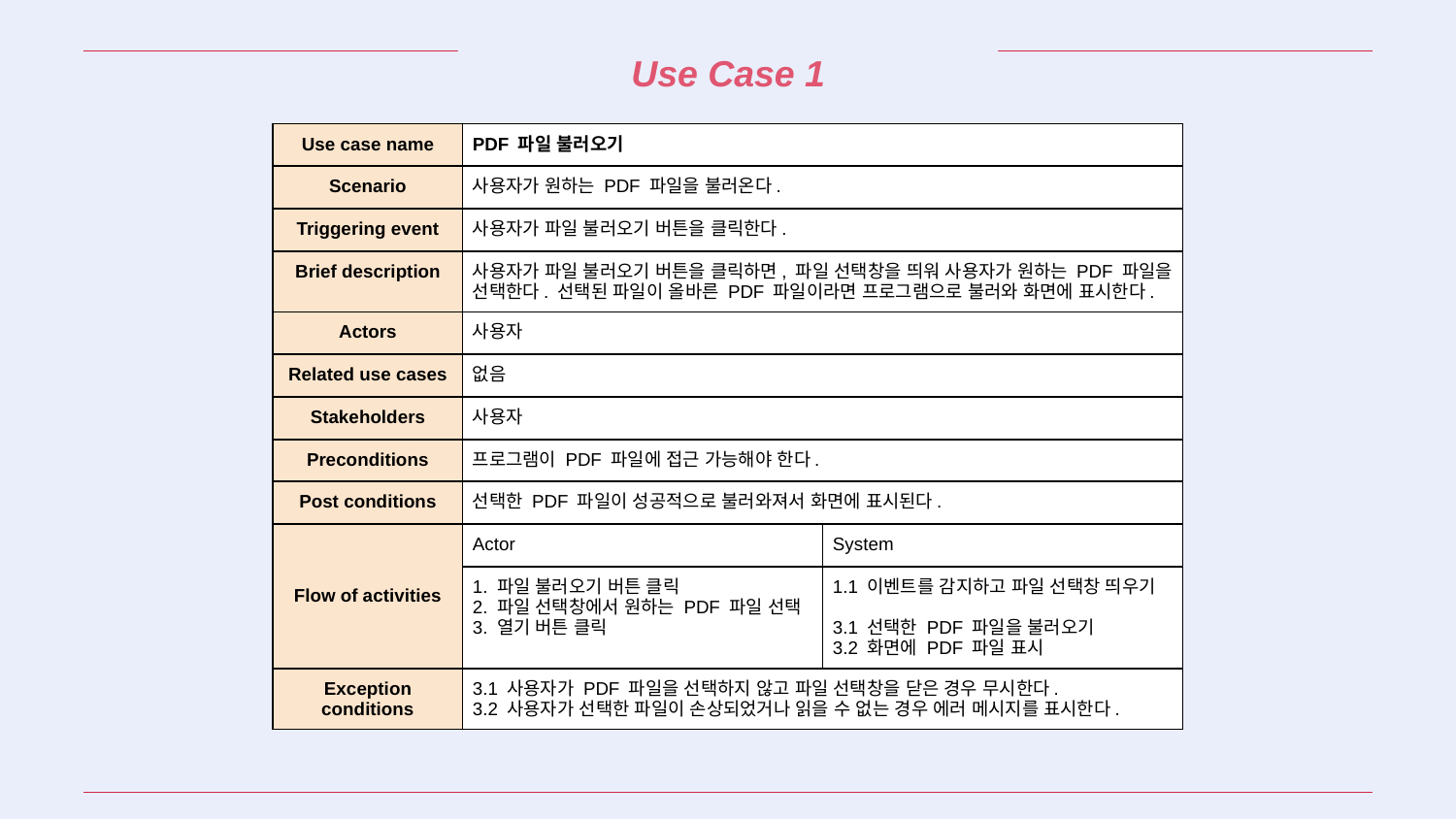

Use Case 1
| Use case name | PDF 파일 불러오기 |  |
| --- | --- | --- |
| Scenario | 사용자가 원하는 PDF 파일을 불러온다. |  |
| Triggering event | 사용자가 파일 불러오기 버튼을 클릭한다. |  |
| Brief description | 사용자가 파일 불러오기 버튼을 클릭하면, 파일 선택창을 띄워 사용자가 원하는 PDF 파일을 선택한다. 선택된 파일이 올바른 PDF 파일이라면 프로그램으로 불러와 화면에 표시한다. |  |
| Actors | 사용자 |  |
| Related use cases | 없음 |  |
| Stakeholders | 사용자 |  |
| Preconditions | 프로그램이 PDF 파일에 접근 가능해야 한다. |  |
| Post conditions | 선택한 PDF 파일이 성공적으로 불러와져서 화면에 표시된다. |  |
| Flow of activities | Actor | System |
|  | 1. 파일 불러오기 버튼 클릭 2. 파일 선택창에서 원하는 PDF 파일 선택 3. 열기 버튼 클릭 | 1.1 이벤트를 감지하고 파일 선택창 띄우기 3.1 선택한 PDF 파일을 불러오기 3.2 화면에 PDF 파일 표시 |
| Exception conditions | 3.1 사용자가 PDF 파일을 선택하지 않고 파일 선택창을 닫은 경우 무시한다. 3.2 사용자가 선택한 파일이 손상되었거나 읽을 수 없는 경우 에러 메시지를 표시한다. |  |